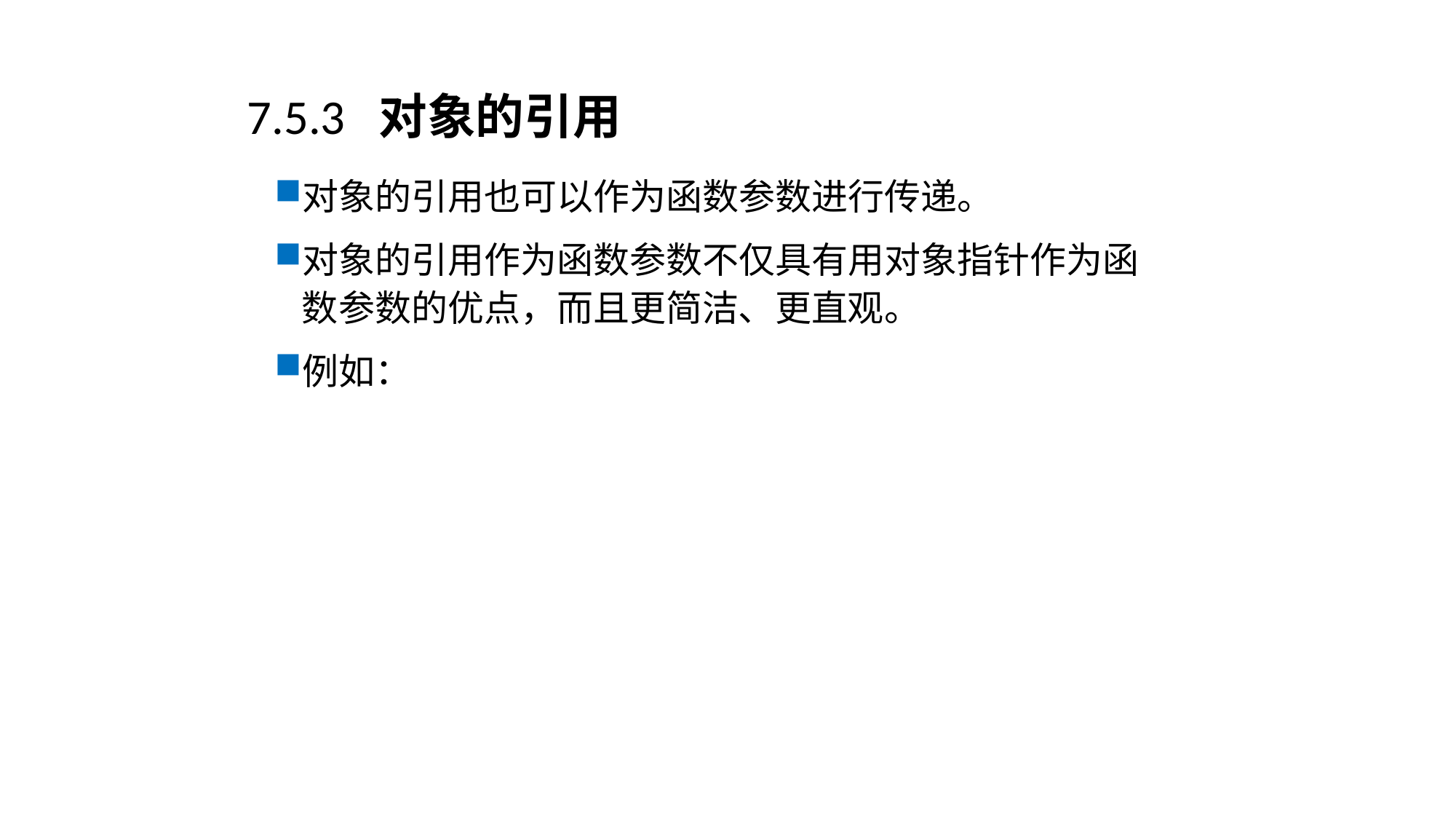

# 7.5.3  对象的引用
对象的引用也可以作为函数参数进行传递。
对象的引用作为函数参数不仅具有用对象指针作为函数参数的优点，而且更简洁、更直观。
例如：